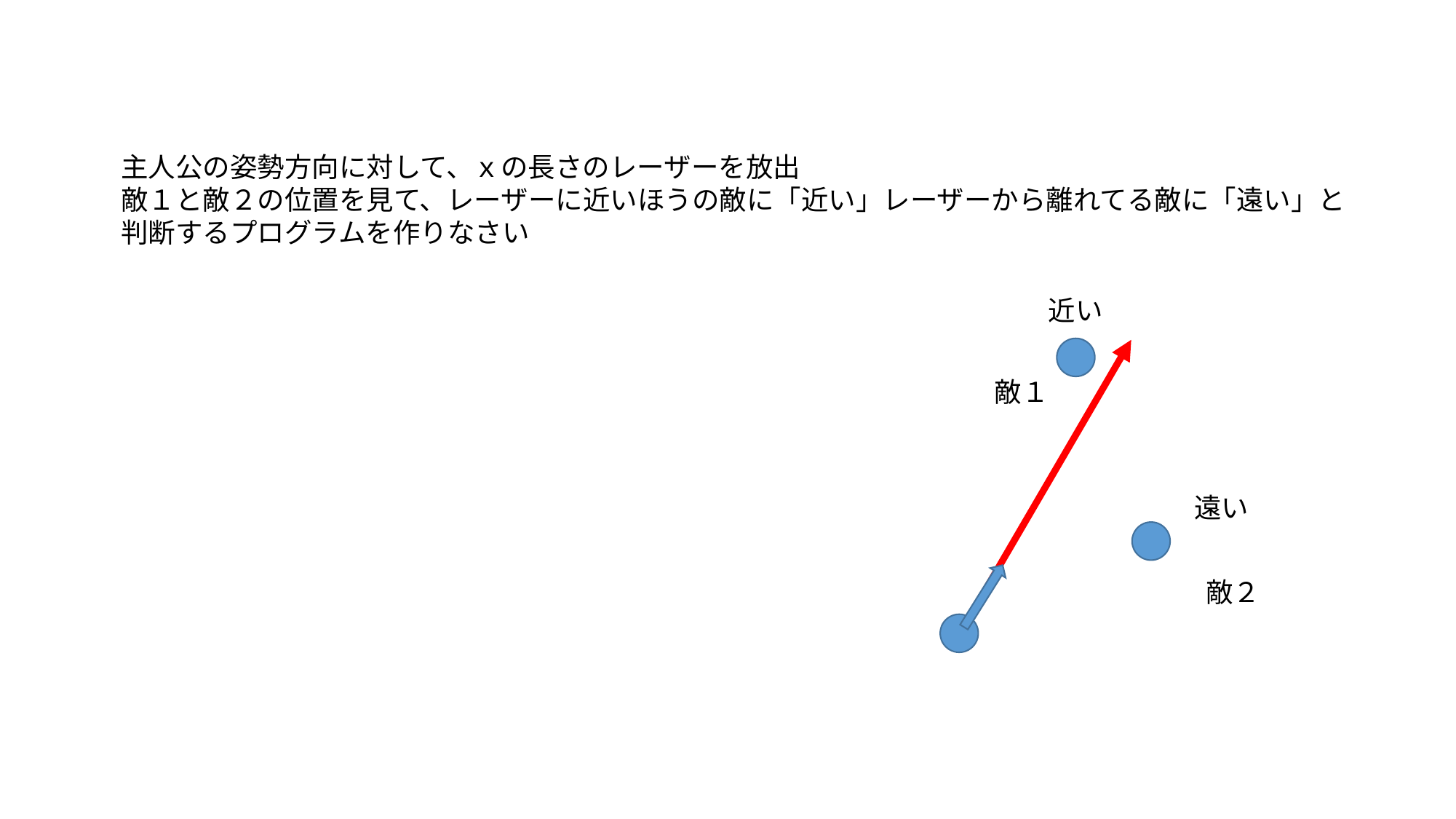

主人公の姿勢方向に対して、ｘの長さのレーザーを放出
敵１と敵２の位置を見て、レーザーに近いほうの敵に「近い」レーザーから離れてる敵に「遠い」と
判断するプログラムを作りなさい
近い

敵１
遠い

敵２